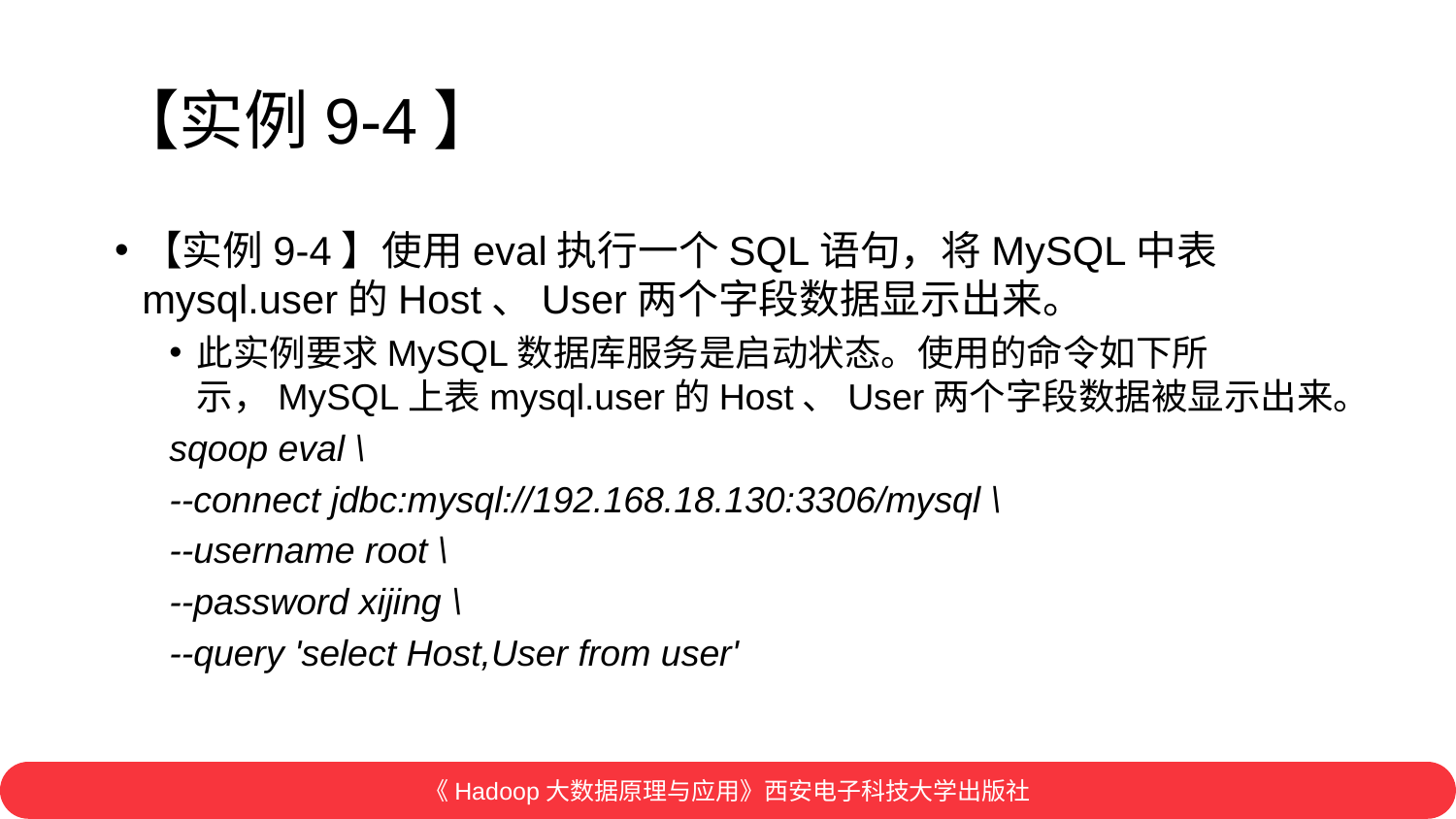

# 【实例9-4】
【实例9-4】使用eval执行一个SQL语句，将MySQL中表mysql.user的Host、User两个字段数据显示出来。
此实例要求MySQL数据库服务是启动状态。使用的命令如下所示，MySQL上表mysql.user的Host、User两个字段数据被显示出来。
sqoop eval \
--connect jdbc:mysql://192.168.18.130:3306/mysql \
--username root \
--password xijing \
--query 'select Host,User from user'